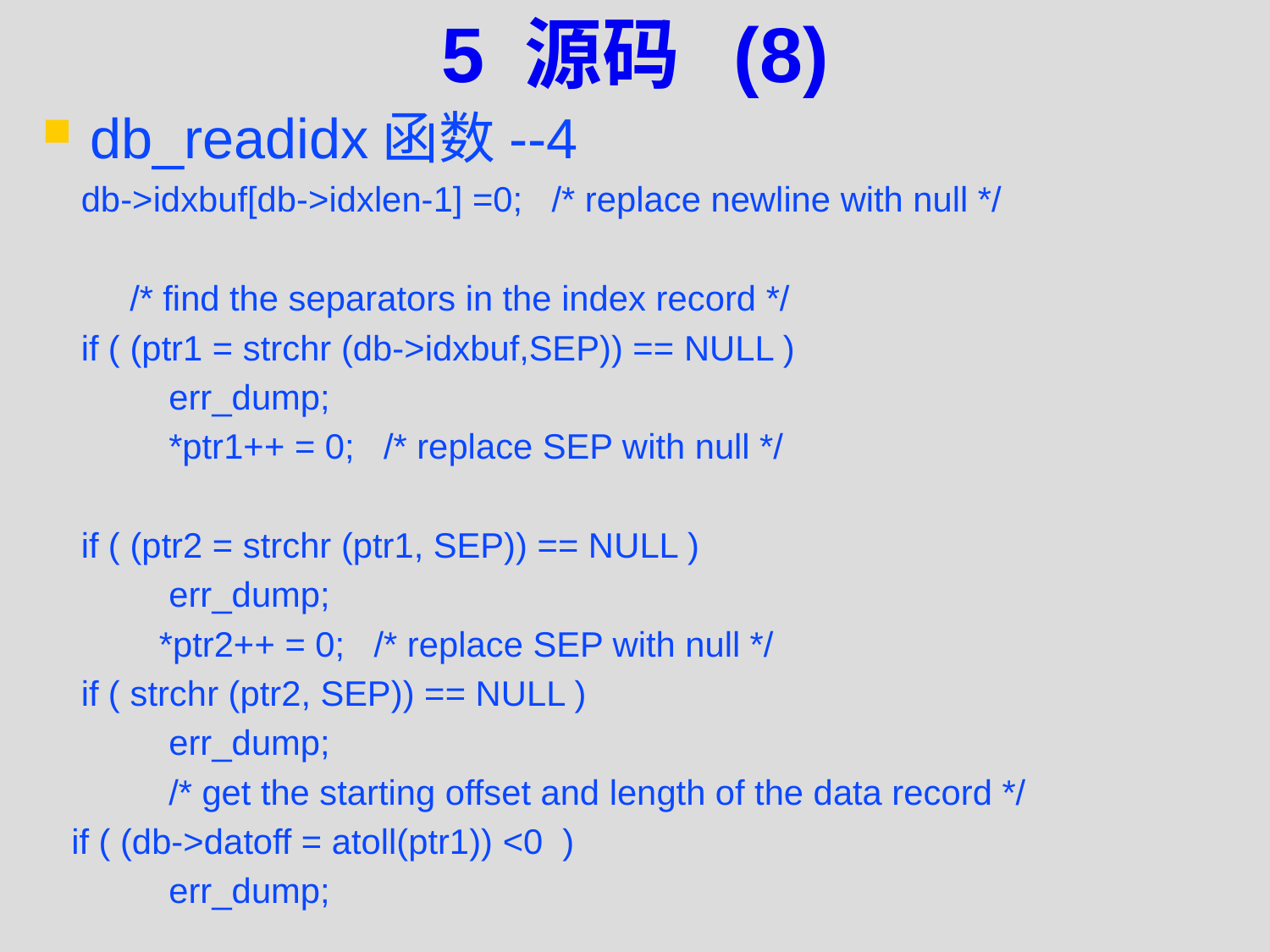

# 5 源码  (8)
db_readidx函数--4
    db->idxbuf[db->idxlen-1] =0;   /* replace newline with null */

         /* find the separators in the index record */
    if ( (ptr1 = strchr (db->idxbuf,SEP)) == NULL )
             err_dump;
             *ptr1++ = 0;   /* replace SEP with null */

    if ( (ptr2 = strchr (ptr1, SEP)) == NULL )
             err_dump;
            *ptr2++ = 0;   /* replace SEP with null */
    if ( strchr (ptr2, SEP)) == NULL )
             err_dump;
             /* get the starting offset and length of the data record */
   if ( (db->datoff = atoll(ptr1)) <0  )
             err_dump;